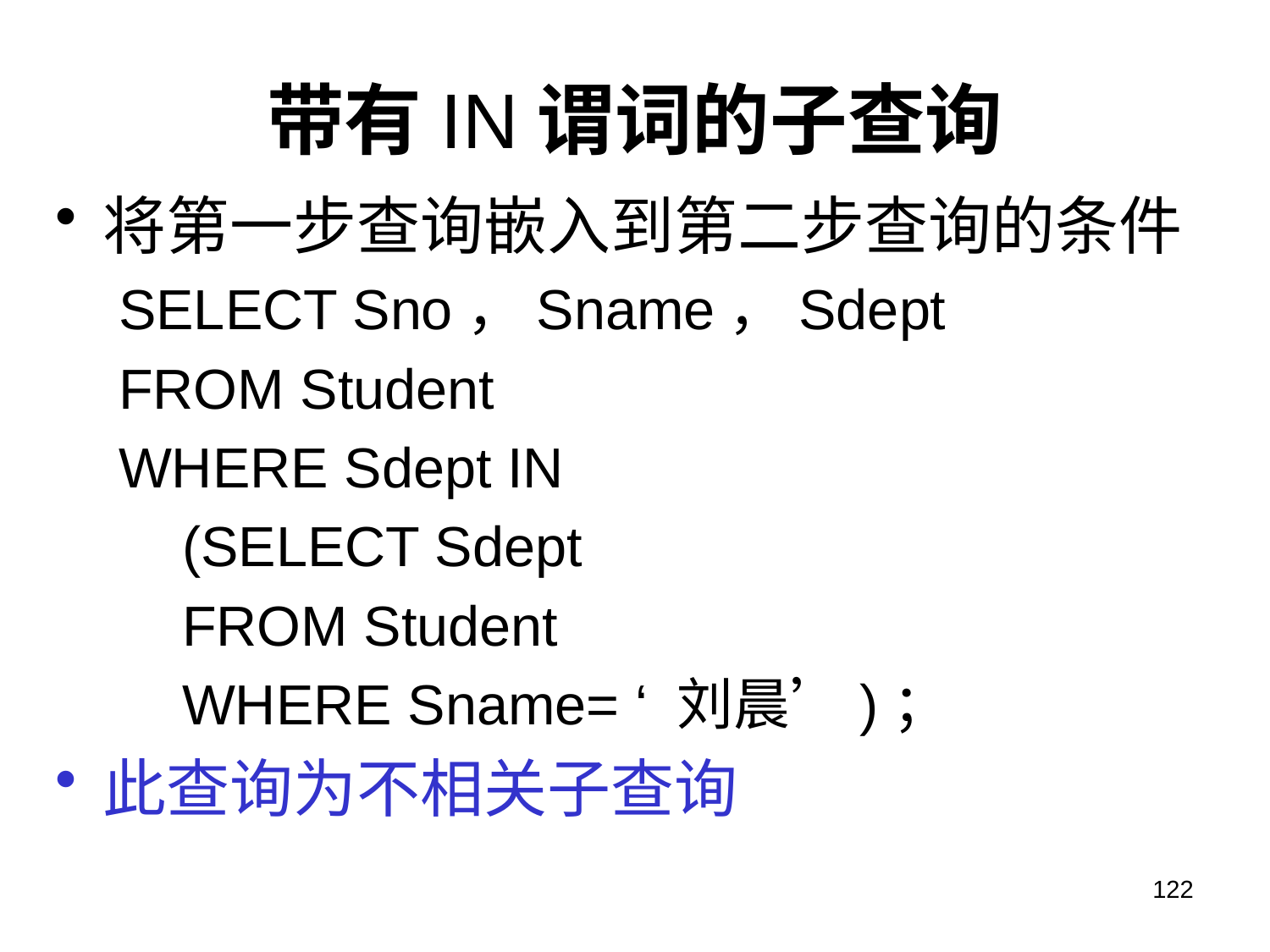

# 带有IN谓词的子查询
将第一步查询嵌入到第二步查询的条件
SELECT Sno，Sname，Sdept
FROM Student
WHERE Sdept IN
(SELECT Sdept
FROM Student
WHERE Sname= ‘ 刘晨’)；
此查询为不相关子查询
122